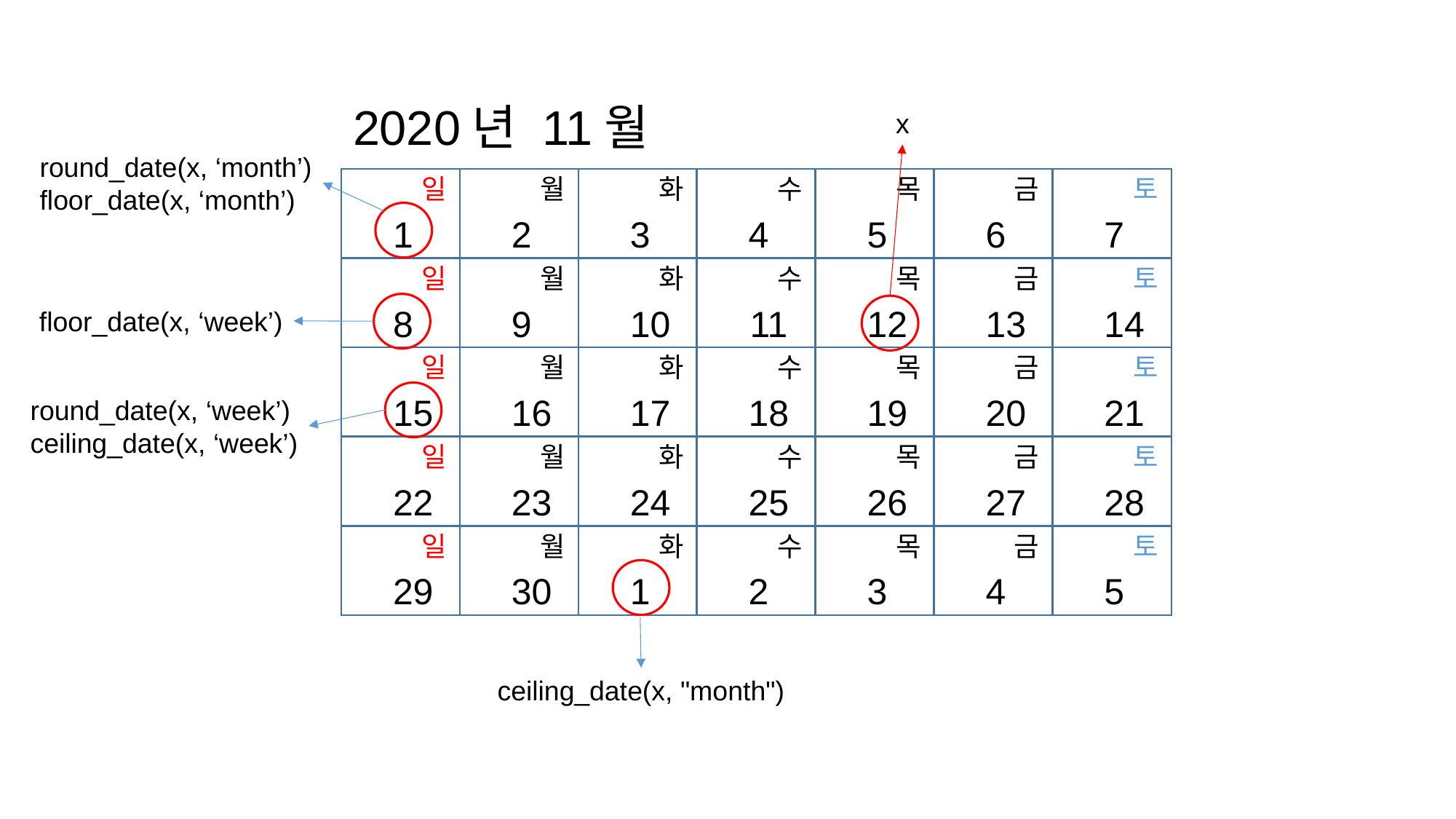

2020년 11월
x
round_date(x, ‘month’)
floor_date(x, ‘month’)
일

1
월

2
화

3
수

4
목

5
금

6
토

7

일

8
월

9
화

10
수

11
목

12
금

13
토

14

floor_date(x, ‘week’)
일

15
월

16
화

17
수

18
목

19
금

20
토

21

round_date(x, ‘week’)
ceiling_date(x, ‘week’)
일

22
월

23
화

24
수

25
목

26
금

27
토

28
일

29
월

30
화

1
수

2
목

3
금

4
토

5

ceiling_date(x, "month")